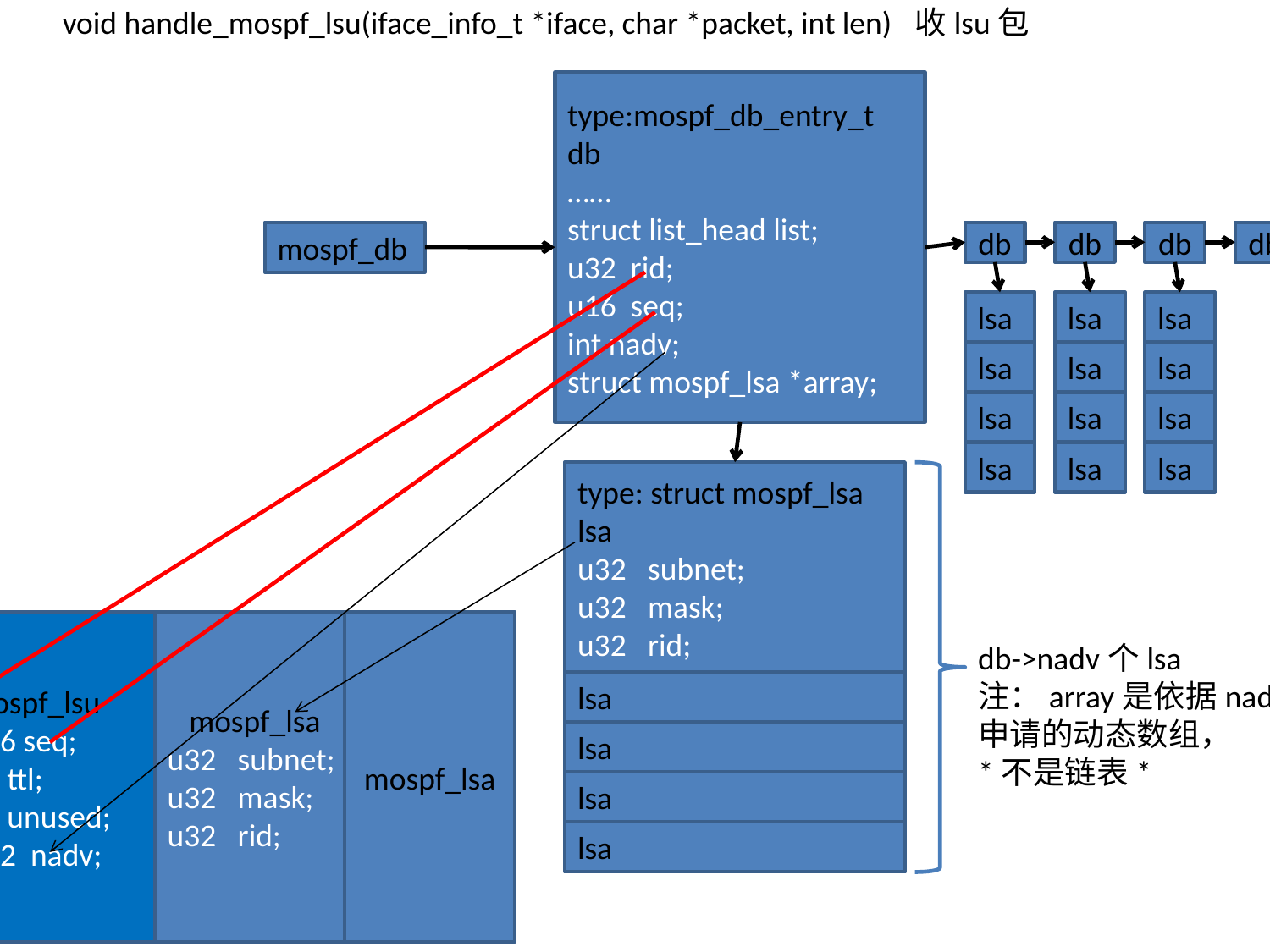

void handle_mospf_lsu(iface_info_t *iface, char *packet, int len)  收lsu包
type:mospf_db_entry_t
db
……
struct list_head list;
u32  rid;
u16  seq;
int nadv;
struct mospf_lsa *array;
mospf_db
db
db
db
db
lsa
lsa
lsa
lsa
lsa
lsa
lsa
lsa
lsa
lsa
lsa
lsa
type: struct mospf_lsa
lsa
u32   subnet;
u32   mask;
u32   rid;
lsa
lsa
lsa
lsa

发mospf_lsu包：
eth_hdr
。。。
ip_hdr
。。。
mospf_hdr
u8 version;
u8 type;
u16 len;
u32 rid;
u32 aid;
u16checksum;u16 padding;
mospf_lsu
u16 seq;
u8 ttl;
u8 unused;
u32  nadv;
mospf_lsa
u32   subnet;
u32   mask;
u32   rid;
mospf_lsa
db->nadv个lsa
注：array是依据nadv
申请的动态数组，
*不是链表*